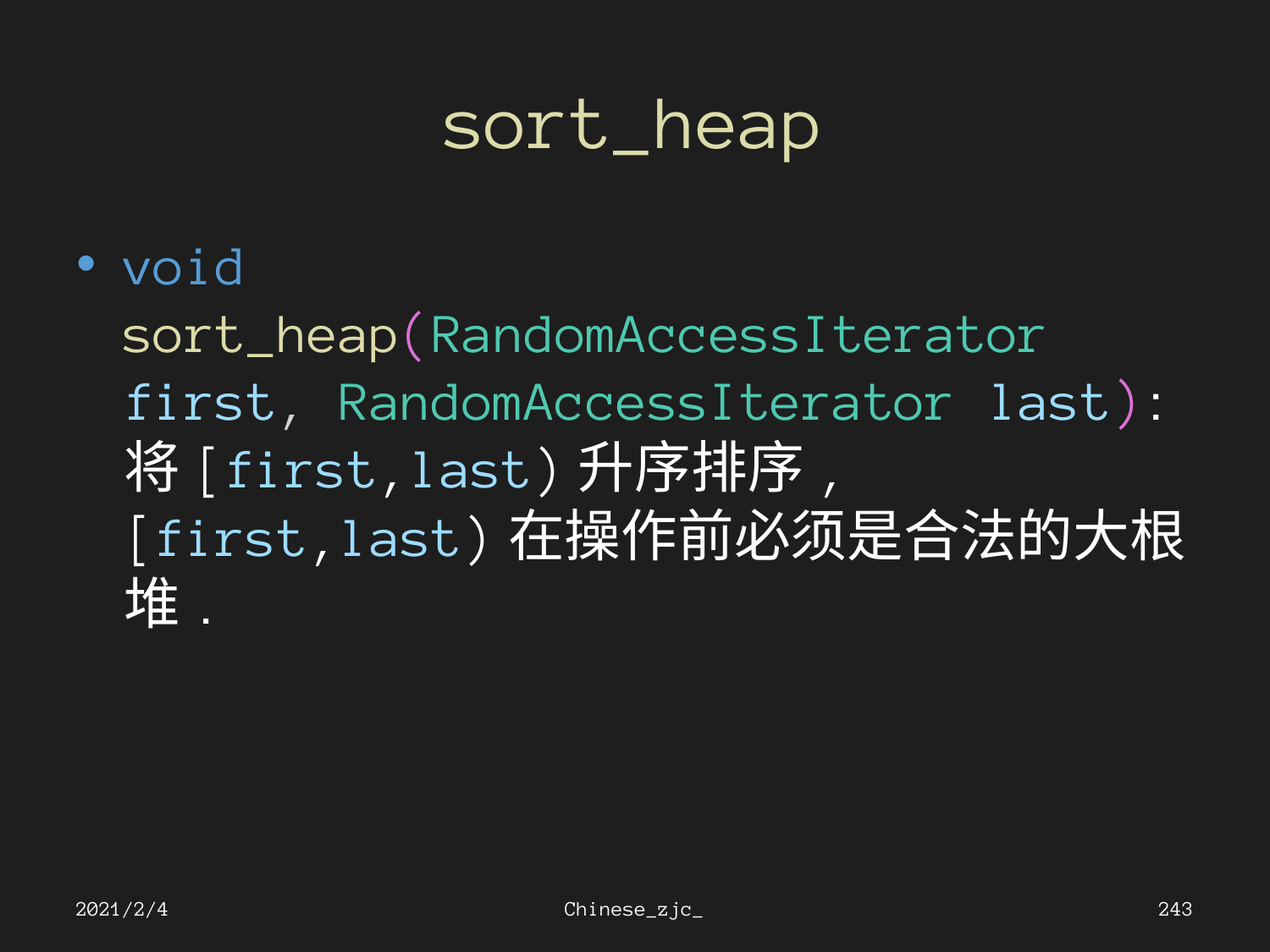

# sort_heap
void sort_heap(RandomAccessIterator first, RandomAccessIterator last):将[first,last)升序排序,[first,last)在操作前必须是合法的大根堆.
2021/2/4
Chinese_zjc_
243